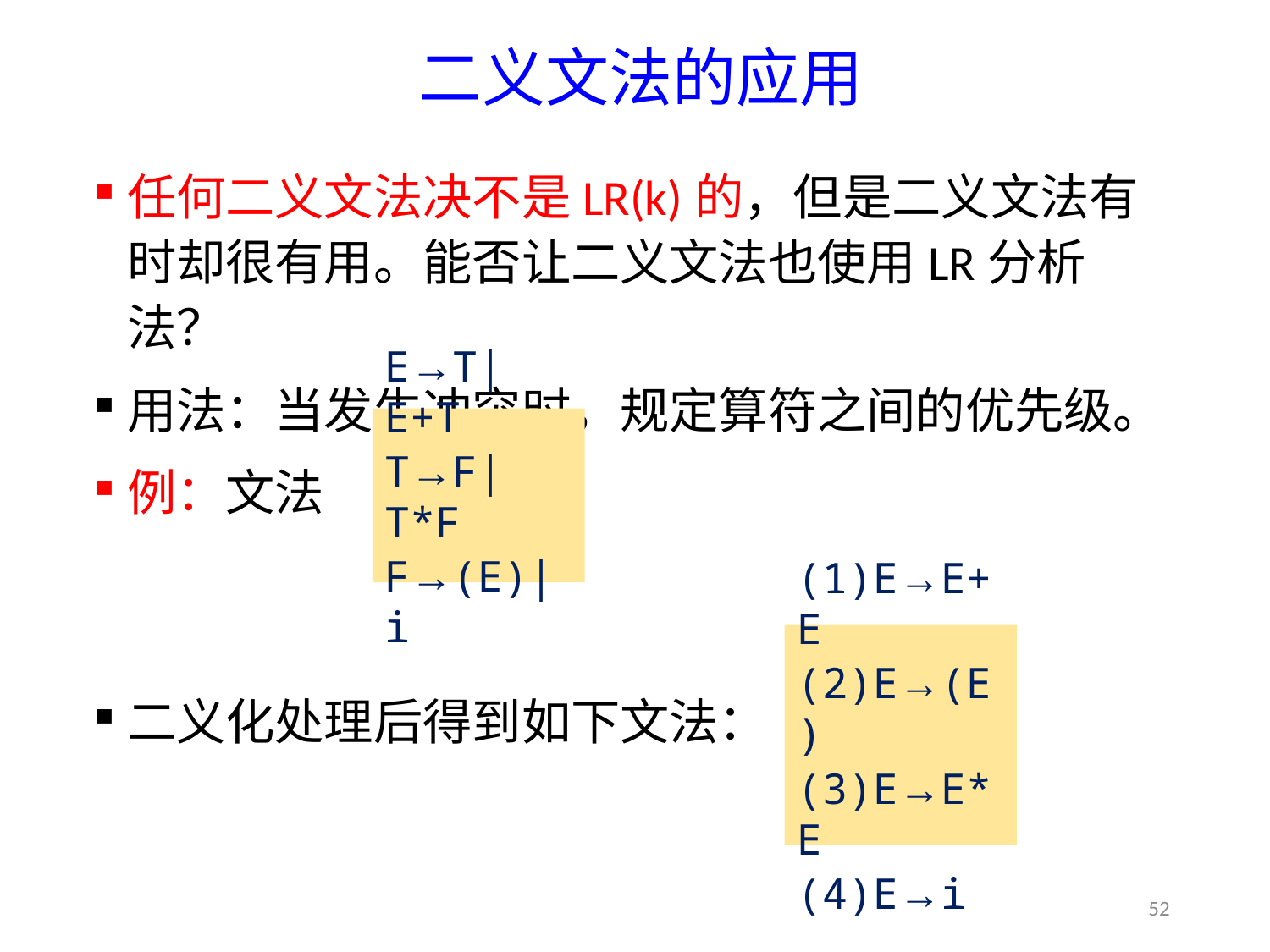

# 二义文法的应用
任何二义文法决不是LR(k)的，但是二义文法有时却很有用。能否让二义文法也使用LR分析法？
用法：当发生冲突时，规定算符之间的优先级。
例：文法

二义化处理后得到如下文法：
E→T|E+T
T→F|T*F
F→(E)|i

(1)E→E+E
(2)E→(E)
(3)E→E*E
(4)E→i
52